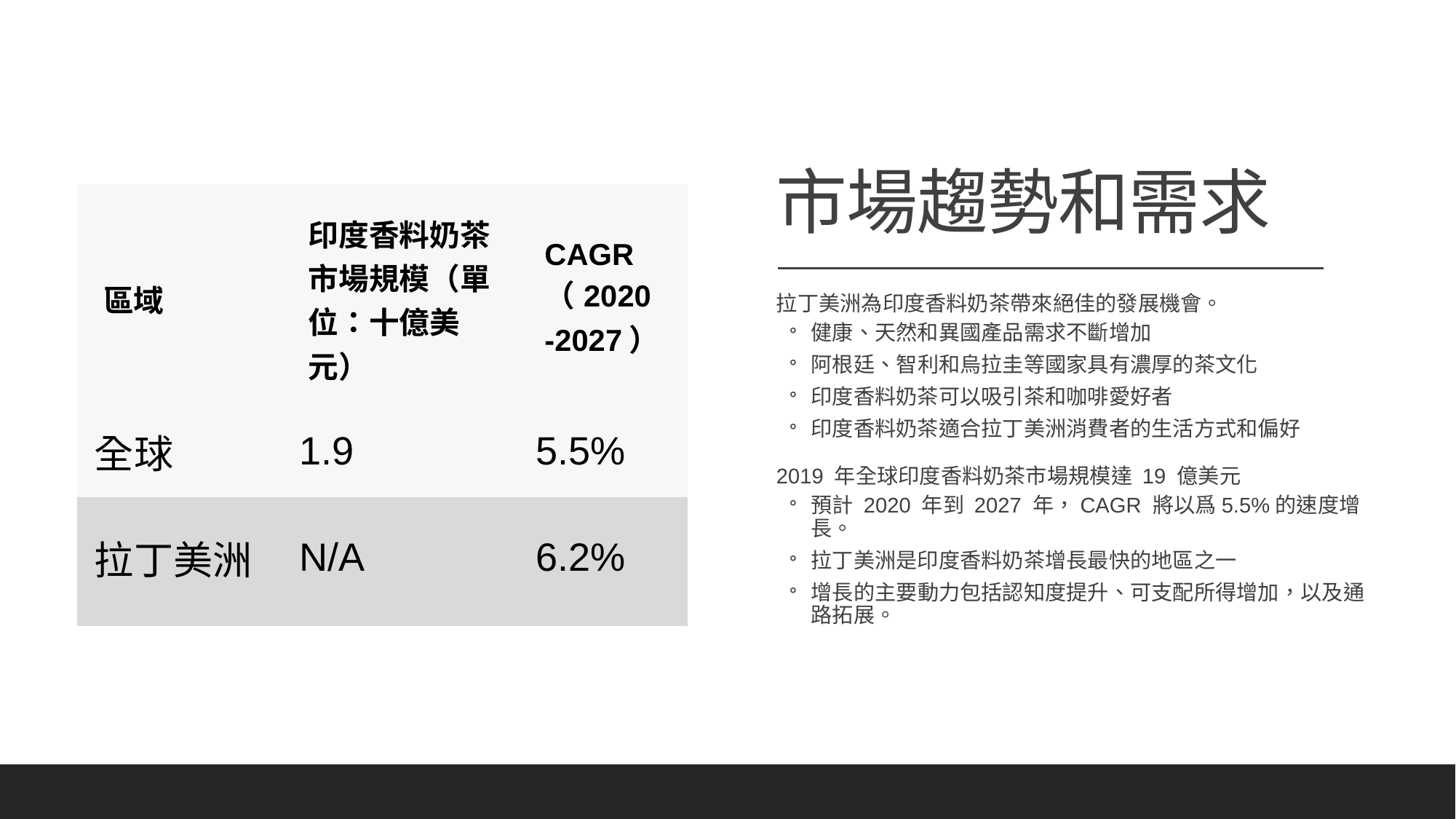

# 市場趨勢和需求
| 區域 | 印度香料奶茶市場規模（單位：十億美元） | CAGR （2020-2027） |
| --- | --- | --- |
| 全球 | 1.9 | 5.5% |
| 拉丁美洲 | N/A | 6.2% |
拉丁美洲為印度香料奶茶帶來絕佳的發展機會。
健康、天然和異國產品需求不斷增加
阿根廷、智利和烏拉圭等國家具有濃厚的茶文化
印度香料奶茶可以吸引茶和咖啡愛好者
印度香料奶茶適合拉丁美洲消費者的生活方式和偏好
2019 年全球印度香料奶茶市場規模達 19 億美元
預計 2020 年到 2027 年，CAGR 將以爲5.5%的速度增長。
拉丁美洲是印度香料奶茶增長最快的地區之一
增長的主要動力包括認知度提升、可支配所得增加，以及通路拓展。